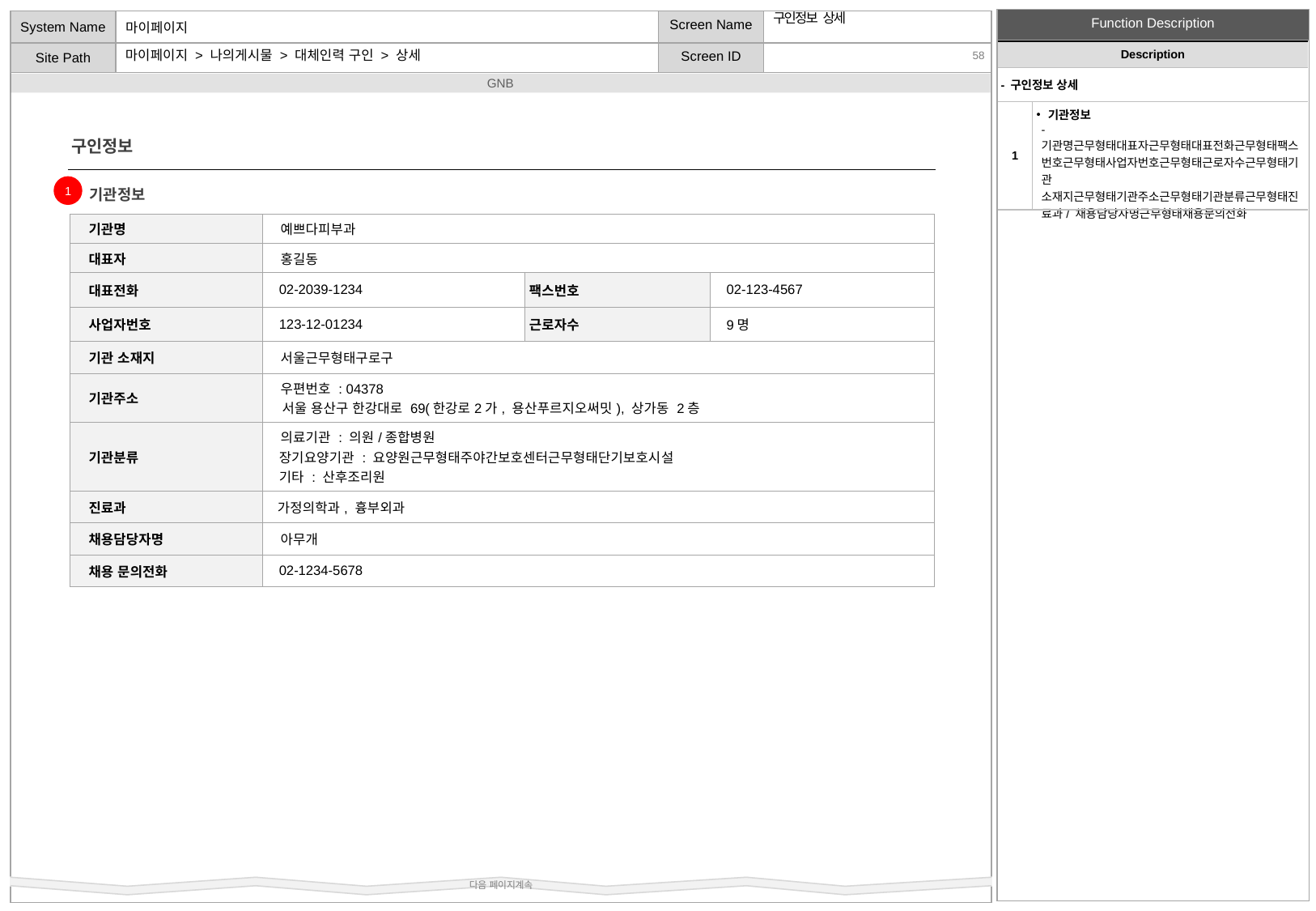

구인정보  상세
| Description |  |
| --- | --- |
| - 구인정보 상세 |  |
| 1 | 기관정보 - 기관명근무형태대표자근무형태대표전화근무형태팩스번호근무형태사업자번호근무형태근로자수근무형태기관 소재지근무형태기관주소근무형태기관분류근무형태진료과/ 채용담당자명근무형태채용문의전화 |

# 마이페이지 > 나의게시물 > 대체인력 구인 > 상세
구인정보
기관정보
1
| 기관명 | 예쁘다피부과 |  |  |
| --- | --- | --- | --- |
| 대표자 | 홍길동 |  |  |
| 대표전화 | 02-2039-1234 | 팩스번호 | 02-123-4567 |
| 사업자번호 | 123-12-01234 | 근로자수 | 9명 |
| 기관 소재지 | 서울근무형태구로구 |  |  |
| 기관주소 | 우편번호 : 04378 서울 용산구 한강대로 69(한강로2가, 용산푸르지오써밋), 상가동 2층 |  |  |
| 기관분류 | 의료기관 : 의원/종합병원 장기요양기관 : 요양원근무형태주야간보호센터근무형태단기보호시설 기타 : 산후조리원 |  |  |
| 진료과 | 가정의학과, 흉부외과 |  |  |
| 채용담당자명 | 아무개 |  |  |
| 채용 문의전화 | 02-1234-5678 |  |  |